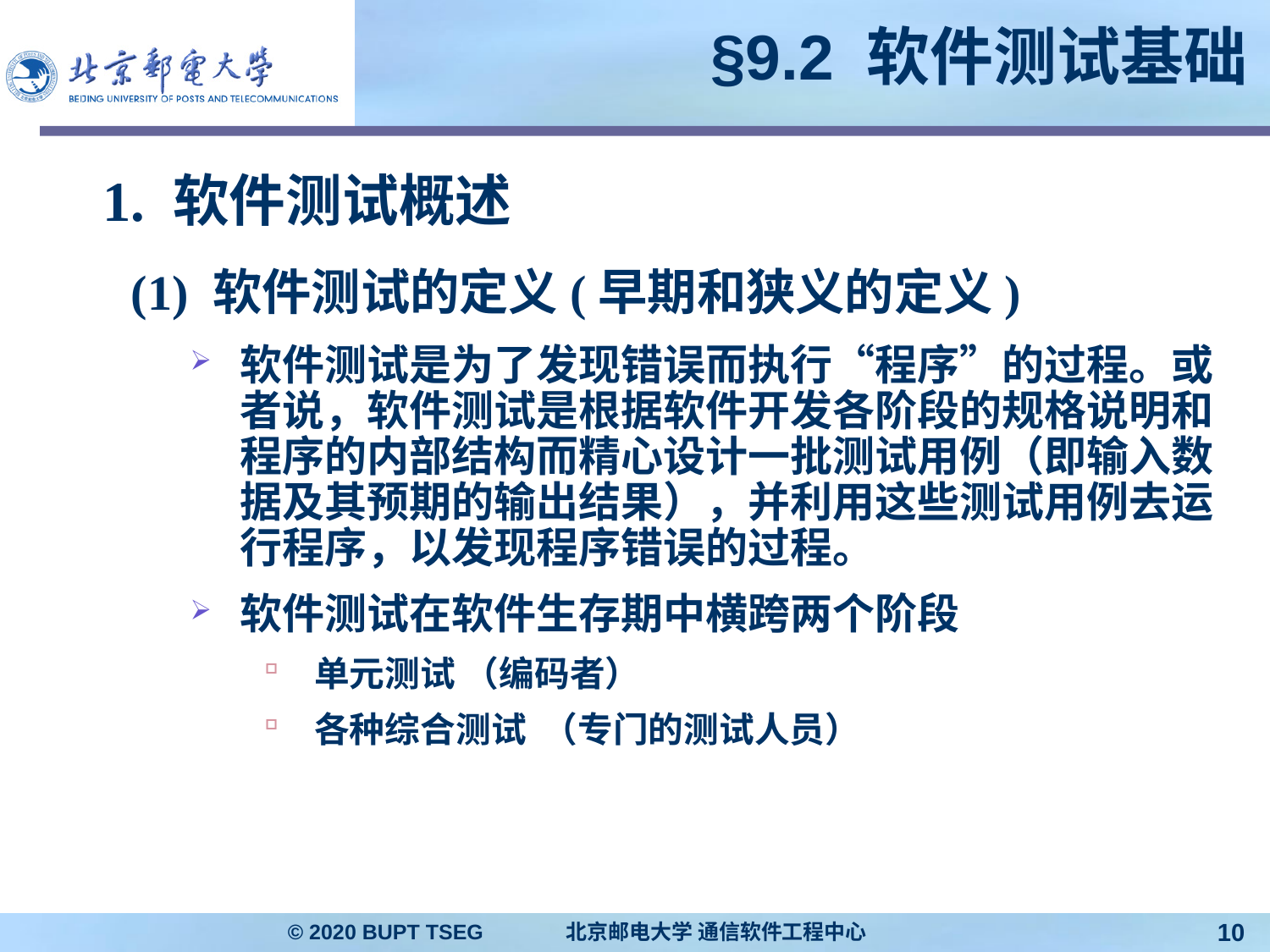

# §9.2 软件测试基础
1. 软件测试概述
  (1) 软件测试的定义(早期和狭义的定义)
软件测试是为了发现错误而执行“程序”的过程。或者说，软件测试是根据软件开发各阶段的规格说明和程序的内部结构而精心设计一批测试用例（即输入数据及其预期的输出结果），并利用这些测试用例去运行程序，以发现程序错误的过程。
软件测试在软件生存期中横跨两个阶段
单元测试 （编码者）
各种综合测试  （专门的测试人员）
© 2020 BUPT TSEG             北京邮电大学 通信软件工程中心